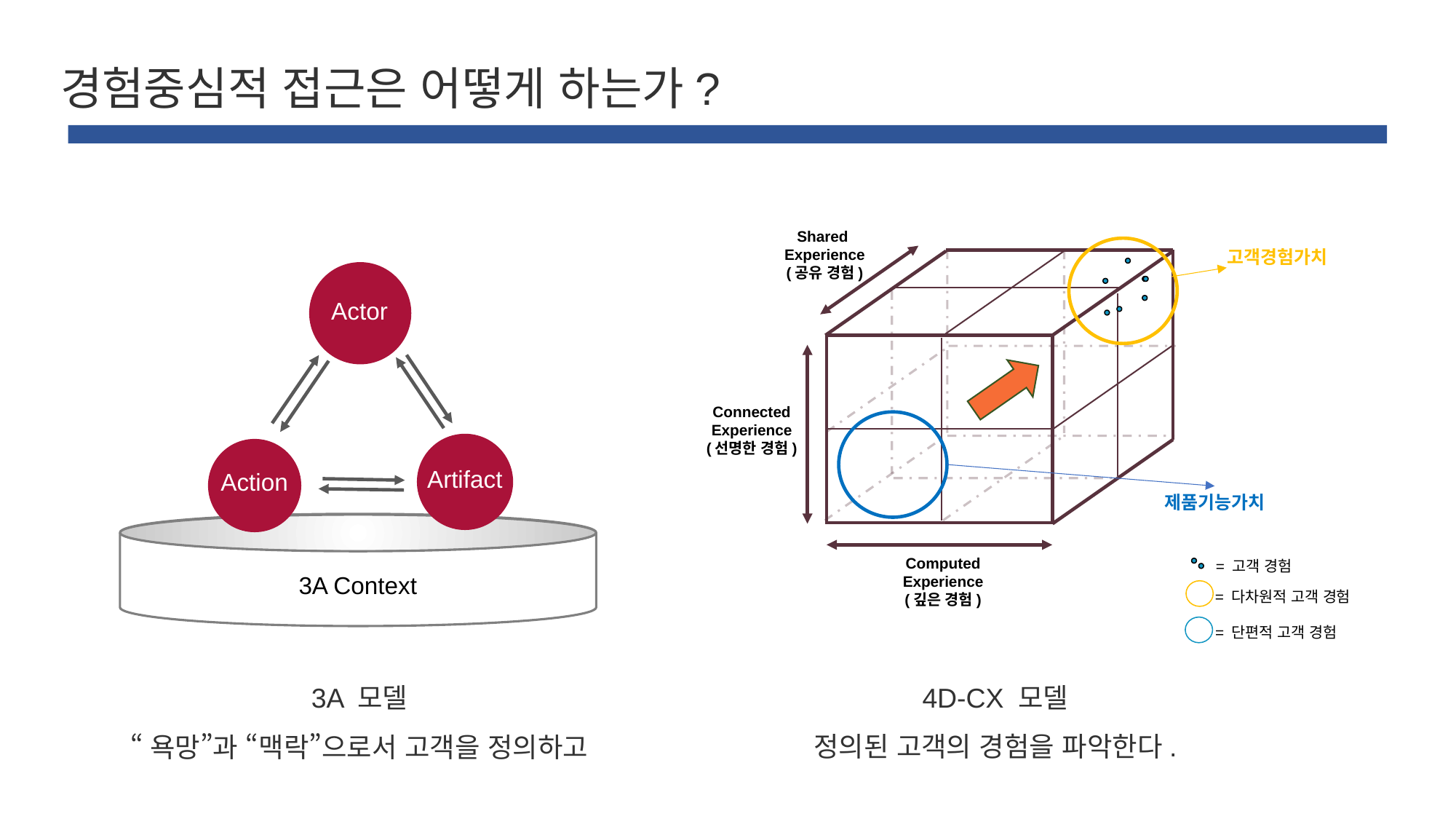

경험중심적 접근은 어떻게 하는가?

Shared
Experience
(공유 경험)

Connected
Experience
(선명한 경험)
Computed
Experience
(깊은 경험)

고객경험가치
제품기능가치

Actor

Artifact
Action

3A Context

= 고객 경험

= 다차원적 고객 경험

= 단편적 고객 경험
4D-CX 모델
정의된 고객의 경험을 파악한다.
3A 모델
“욕망”과 “맥락”으로서 고객을 정의하고